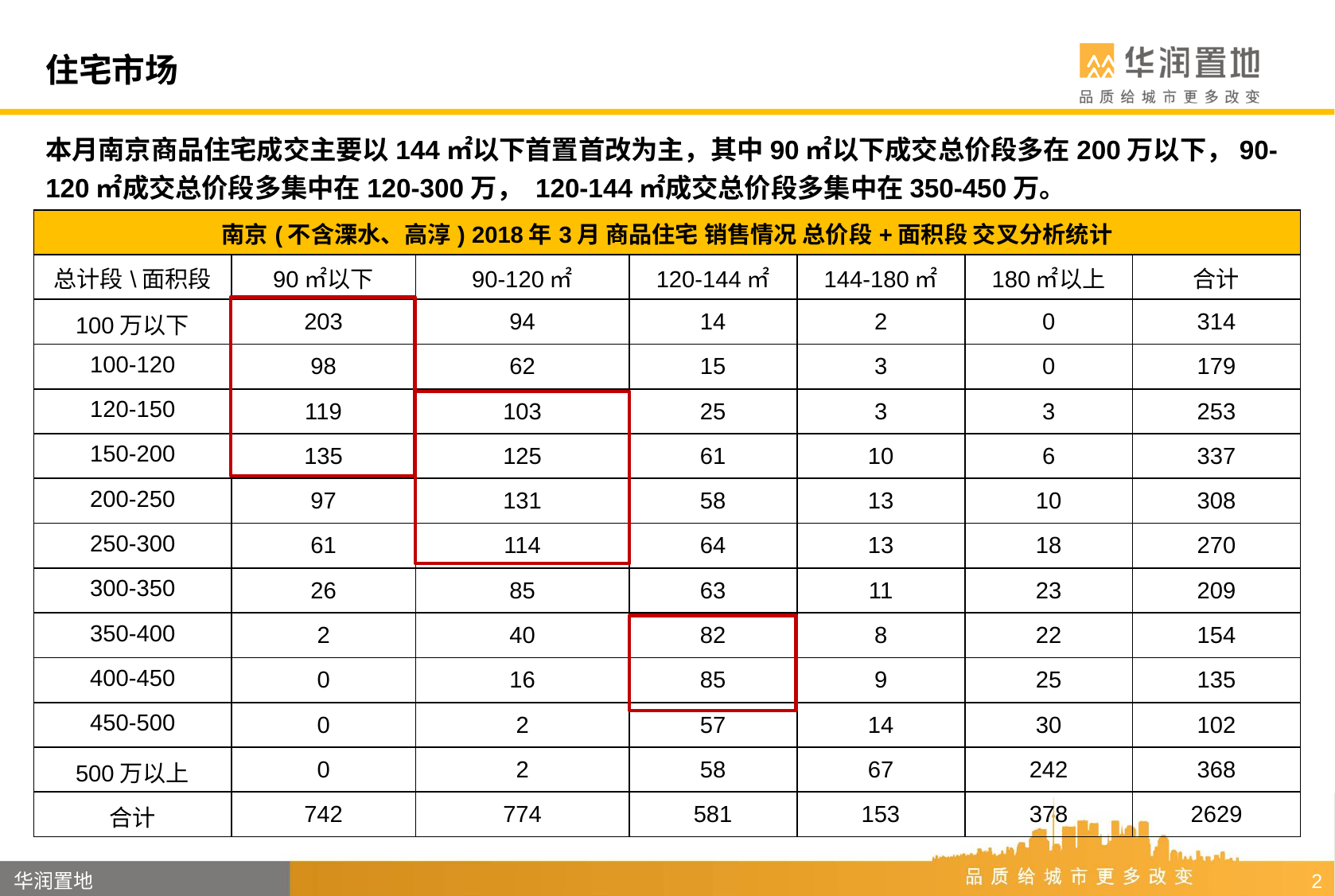

住宅市场
本月南京商品住宅成交主要以144㎡以下首置首改为主，其中90㎡以下成交总价段多在200万以下，90-120㎡成交总价段多集中在120-300万， 120-144㎡成交总价段多集中在350-450万。
| 南京(不含溧水、高淳) 2018年3月 商品住宅 销售情况 总价段+面积段 交叉分析统计 |  |  |  |  |  |  |
| --- | --- | --- | --- | --- | --- | --- |
| 总计段\面积段 | 90㎡以下 | 90-120㎡ | 120-144㎡ | 144-180㎡ | 180㎡以上 | 合计 |
| 100万以下 | 203 | 94 | 14 | 2 | 0 | 314 |
| 100-120 | 98 | 62 | 15 | 3 | 0 | 179 |
| 120-150 | 119 | 103 | 25 | 3 | 3 | 253 |
| 150-200 | 135 | 125 | 61 | 10 | 6 | 337 |
| 200-250 | 97 | 131 | 58 | 13 | 10 | 308 |
| 250-300 | 61 | 114 | 64 | 13 | 18 | 270 |
| 300-350 | 26 | 85 | 63 | 11 | 23 | 209 |
| 350-400 | 2 | 40 | 82 | 8 | 22 | 154 |
| 400-450 | 0 | 16 | 85 | 9 | 25 | 135 |
| 450-500 | 0 | 2 | 57 | 14 | 30 | 102 |
| 500万以上 | 0 | 2 | 58 | 67 | 242 | 368 |
| 合计 | 742 | 774 | 581 | 153 | 378 | 2629 |